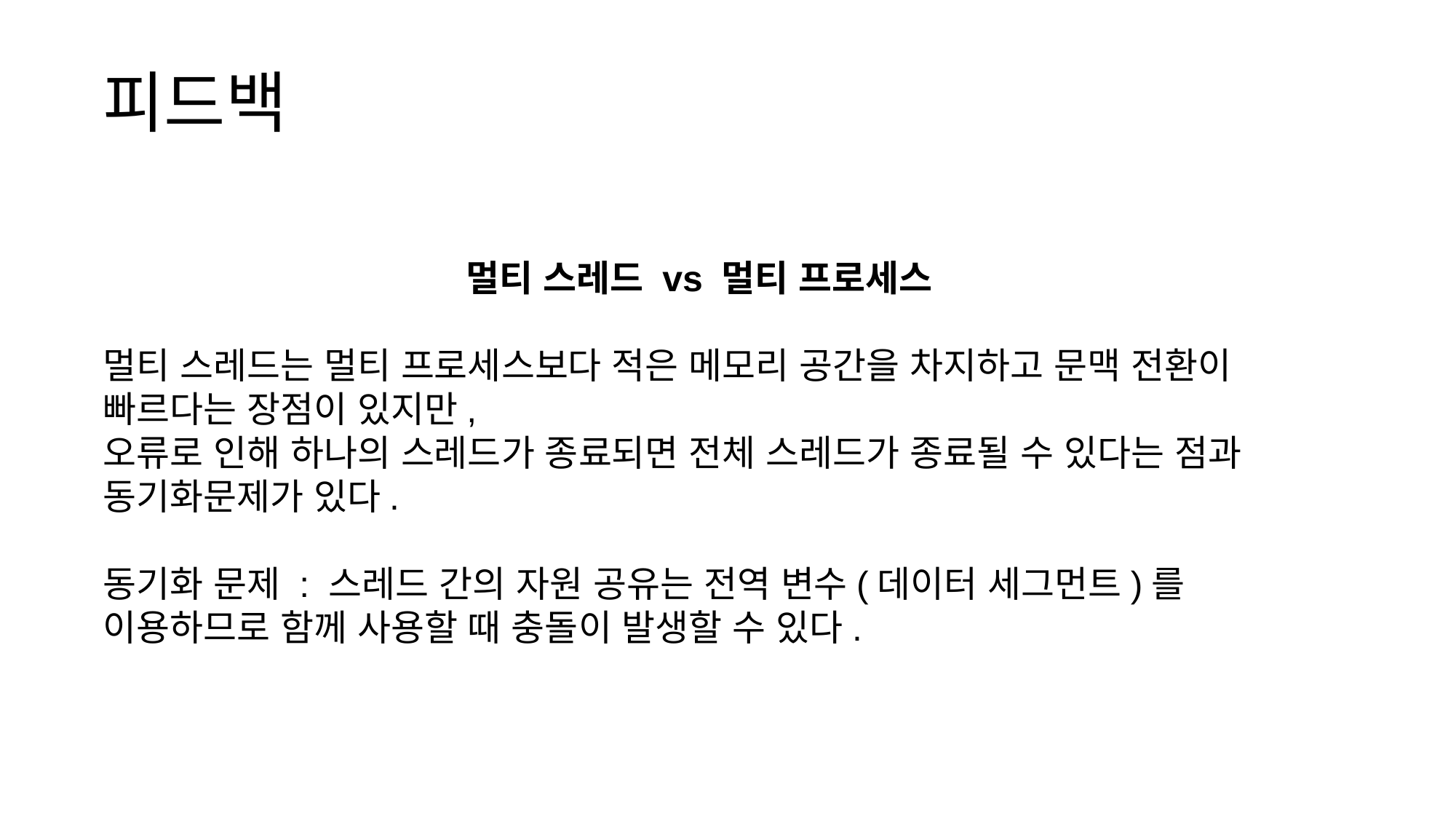

# 피드백
멀티 스레드 vs 멀티 프로세스
멀티 스레드는 멀티 프로세스보다 적은 메모리 공간을 차지하고 문맥 전환이 빠르다는 장점이 있지만,
오류로 인해 하나의 스레드가 종료되면 전체 스레드가 종료될 수 있다는 점과 동기화문제가 있다.

동기화 문제 : 스레드 간의 자원 공유는 전역 변수(데이터 세그먼트)를 이용하므로 함께 사용할 때 충돌이 발생할 수 있다.